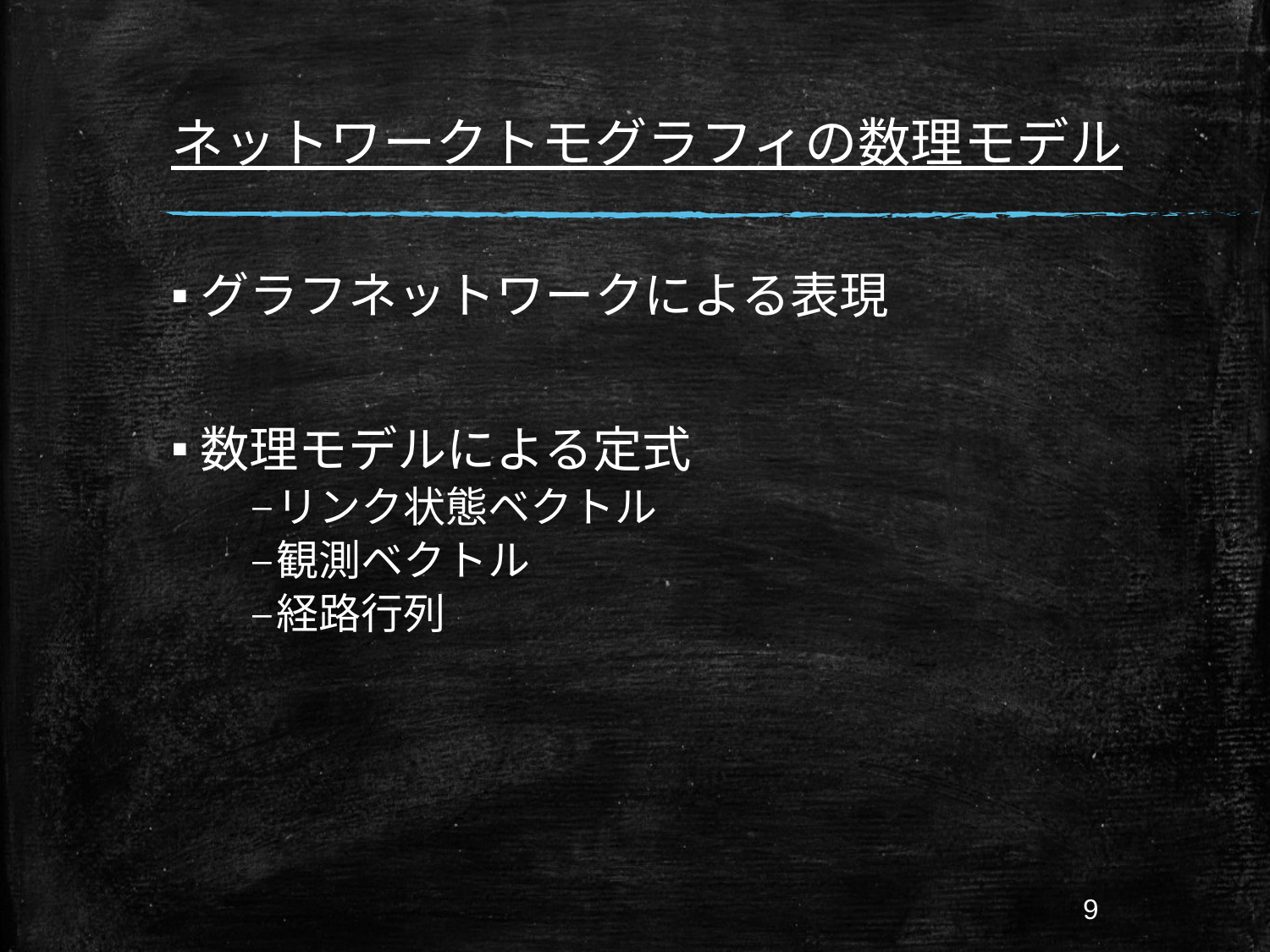

# ネットワークトモグラフィの数理モデル
グラフネットワークによる表現

数理モデルによる定式
リンク状態ベクトル
観測ベクトル
経路行列
9